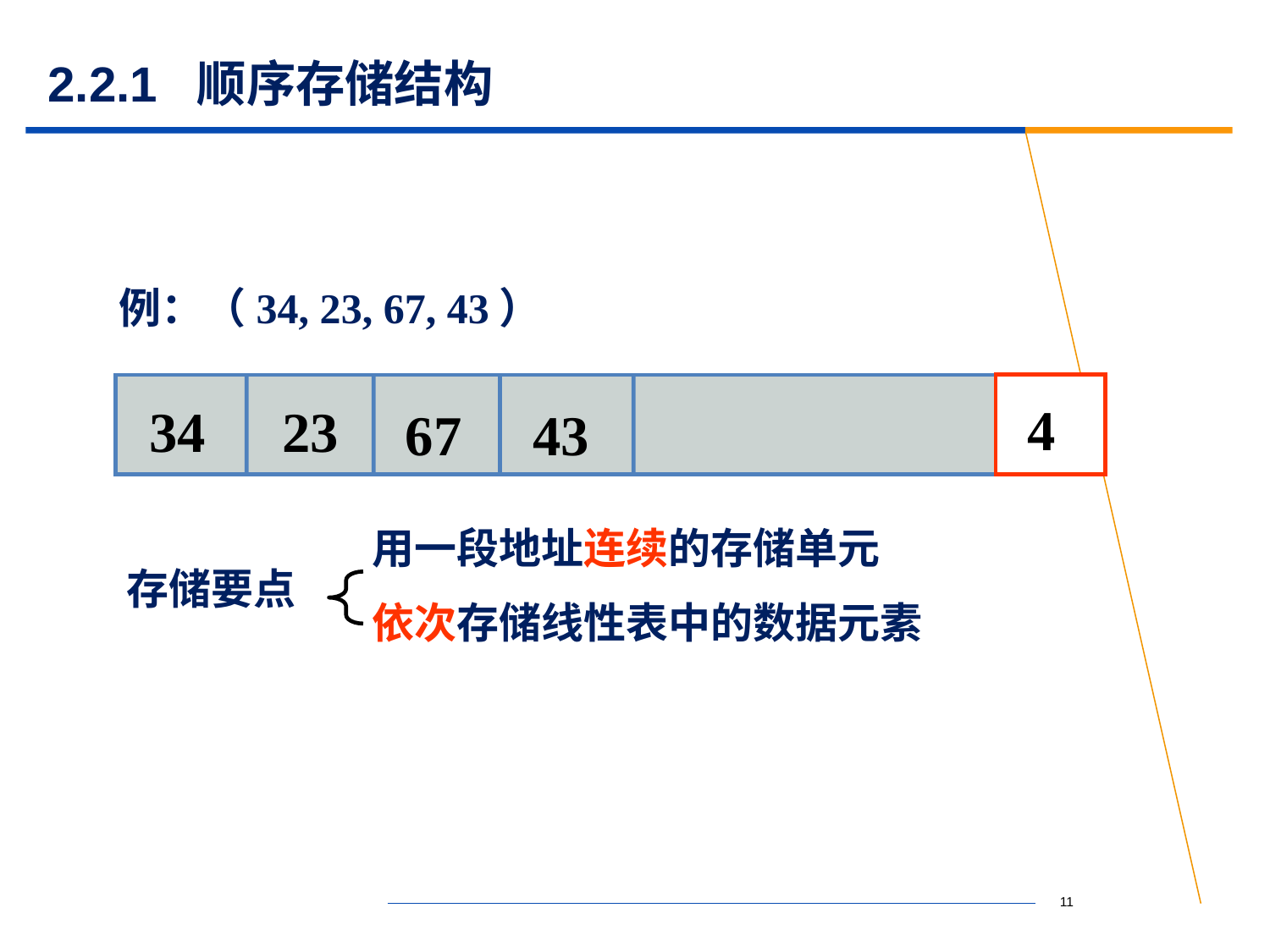

# 2.2.1  顺序存储结构

例：（34, 23, 67, 43）
 4

34
23
67
43
用一段地址连续的存储单元

依次存储线性表中的数据元素
存储要点